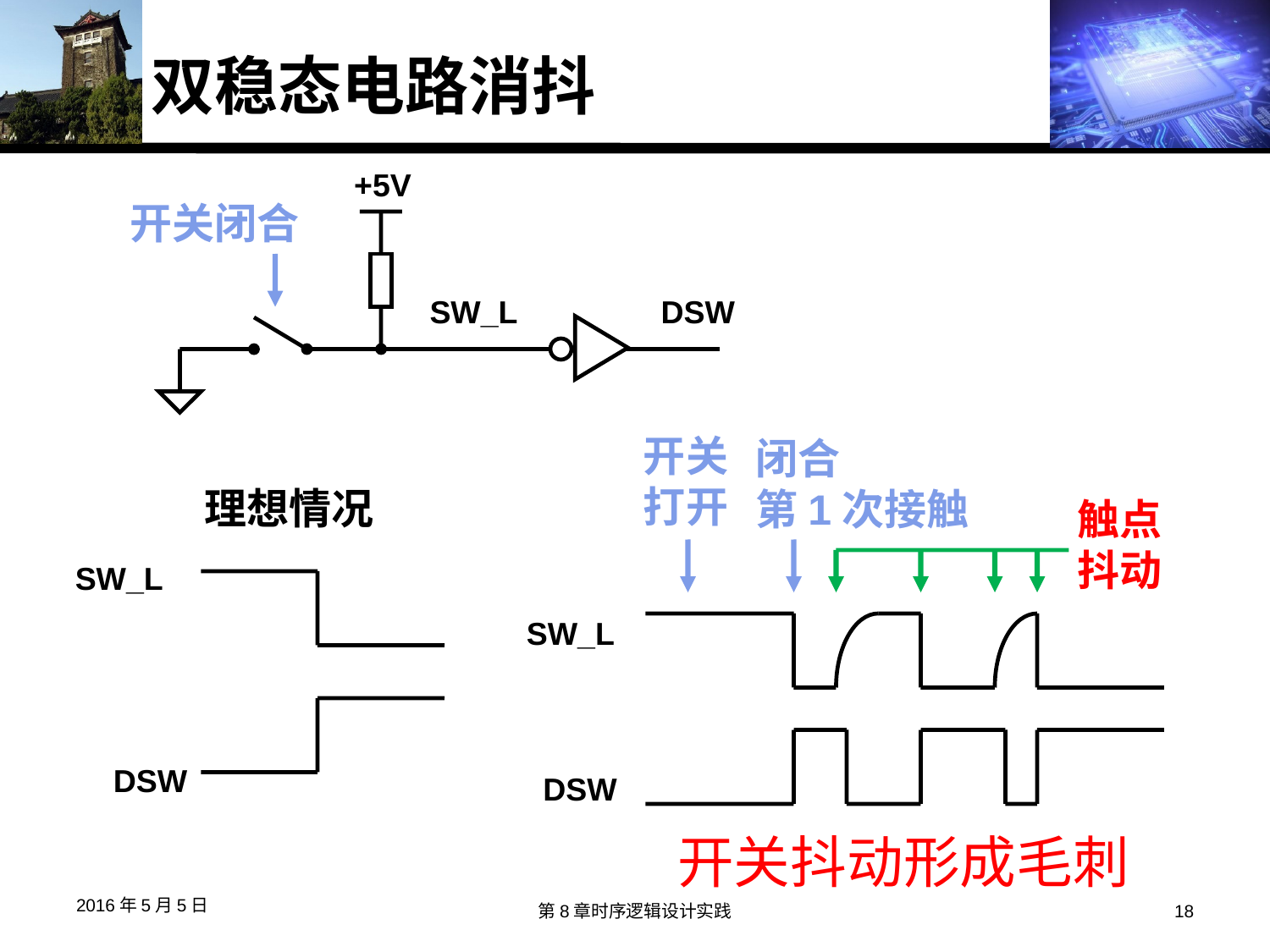

# 双稳态电路消抖
+5V

SW_L
DSW

开关闭合

开关
打开

闭合
第1次接触

理想情况
SW_L

DSW

触点
抖动

SW_L

DSW

开关抖动形成毛刺
2016年5月5日
第8章时序逻辑设计实践
18